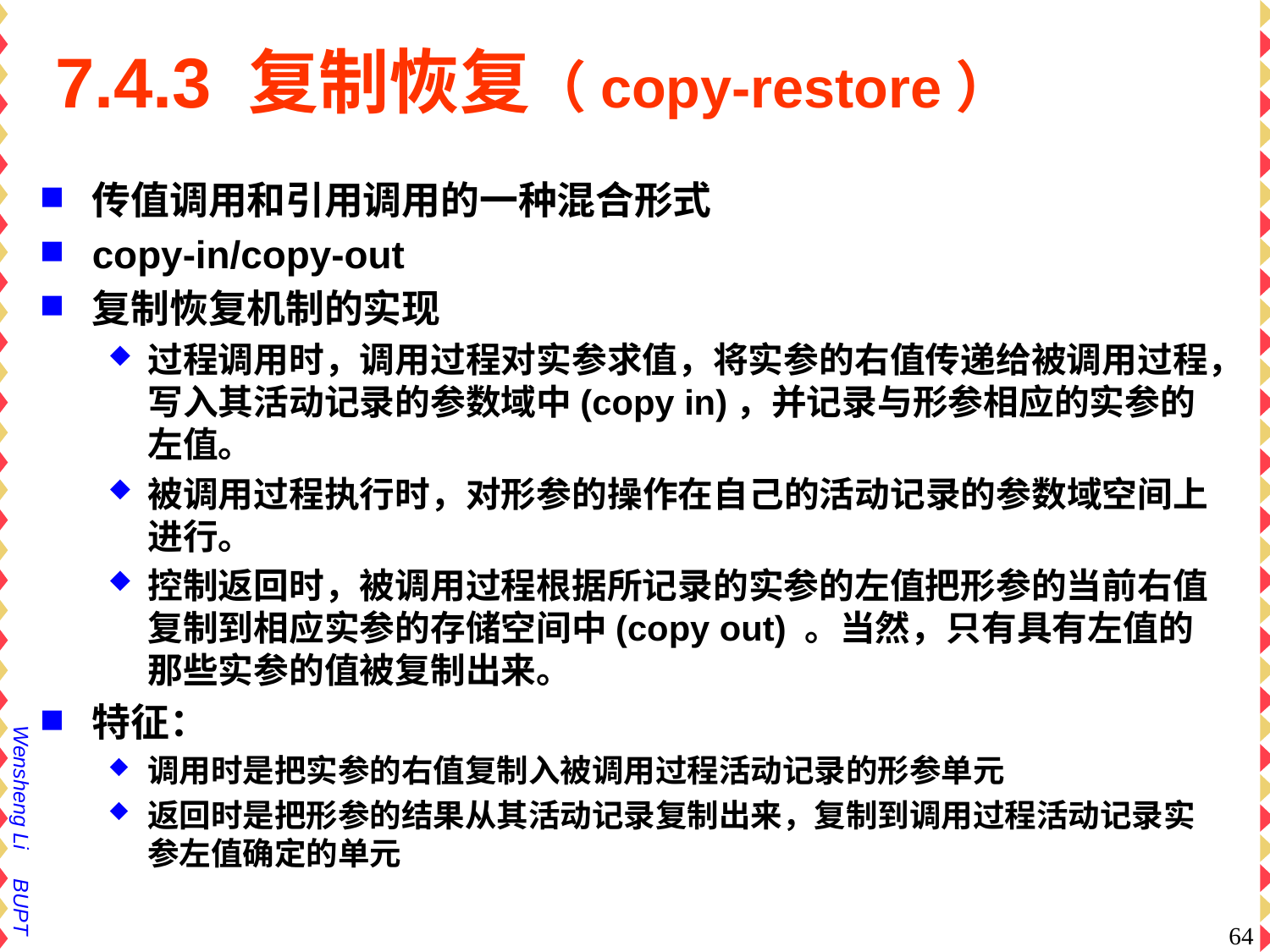

# 7.4.3 复制恢复（copy-restore）
传值调用和引用调用的一种混合形式
copy-in/copy-out
复制恢复机制的实现
过程调用时，调用过程对实参求值，将实参的右值传递给被调用过程，写入其活动记录的参数域中(copy in)，并记录与形参相应的实参的左值。
被调用过程执行时，对形参的操作在自己的活动记录的参数域空间上进行。
控制返回时，被调用过程根据所记录的实参的左值把形参的当前右值复制到相应实参的存储空间中(copy out) 。当然，只有具有左值的那些实参的值被复制出来。
特征：
调用时是把实参的右值复制入被调用过程活动记录的形参单元
返回时是把形参的结果从其活动记录复制出来，复制到调用过程活动记录实参左值确定的单元
64